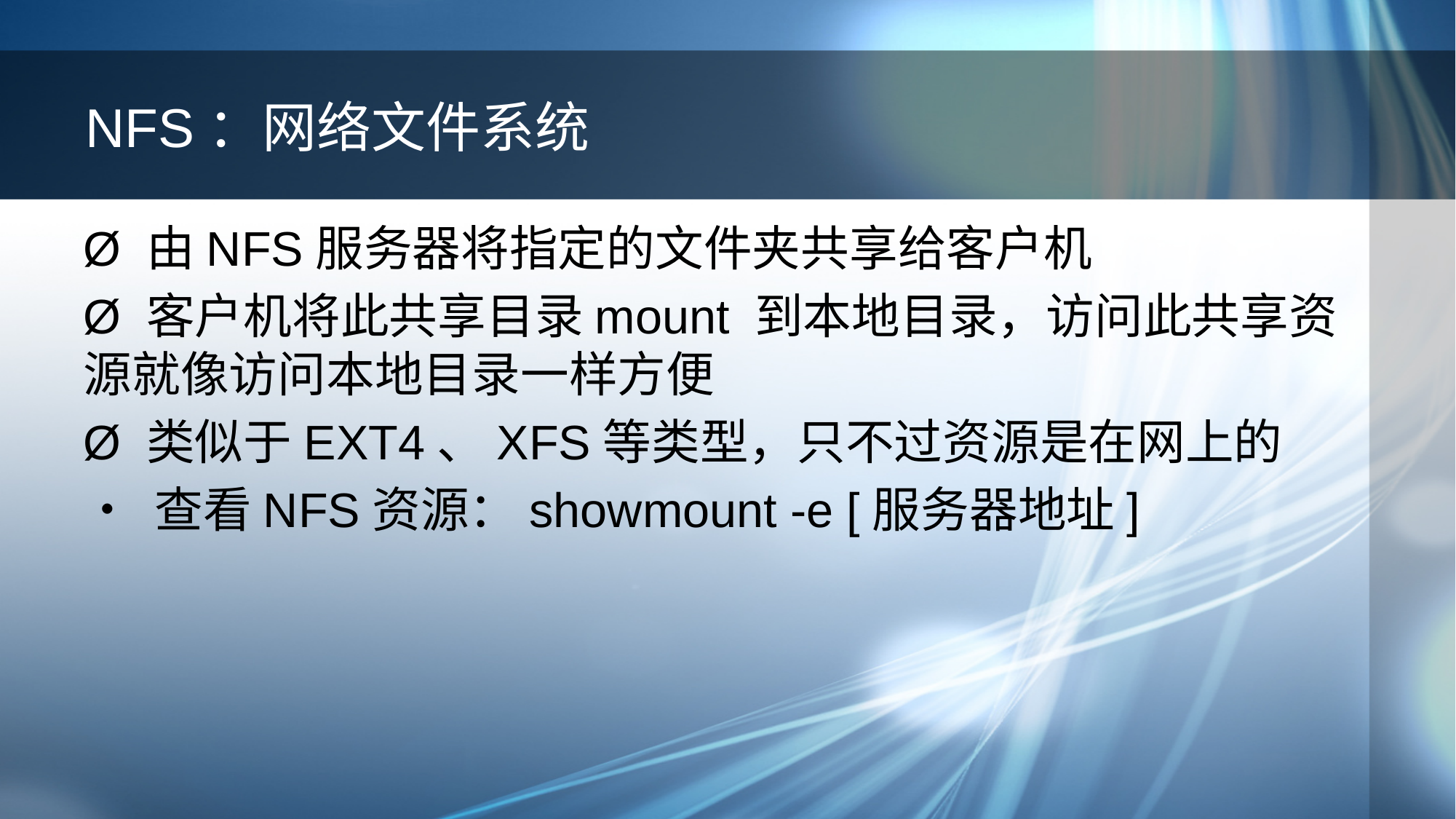

# NFS：网络文件系统
Ø 由NFS服务器将指定的文件夹共享给客户机
Ø 客户机将此共享目录mount 到本地目录，访问此共享资源就像访问本地目录一样方便
Ø 类似于EXT4、XFS等类型，只不过资源是在网上的
• 查看NFS资源：showmount -e [服务器地址]